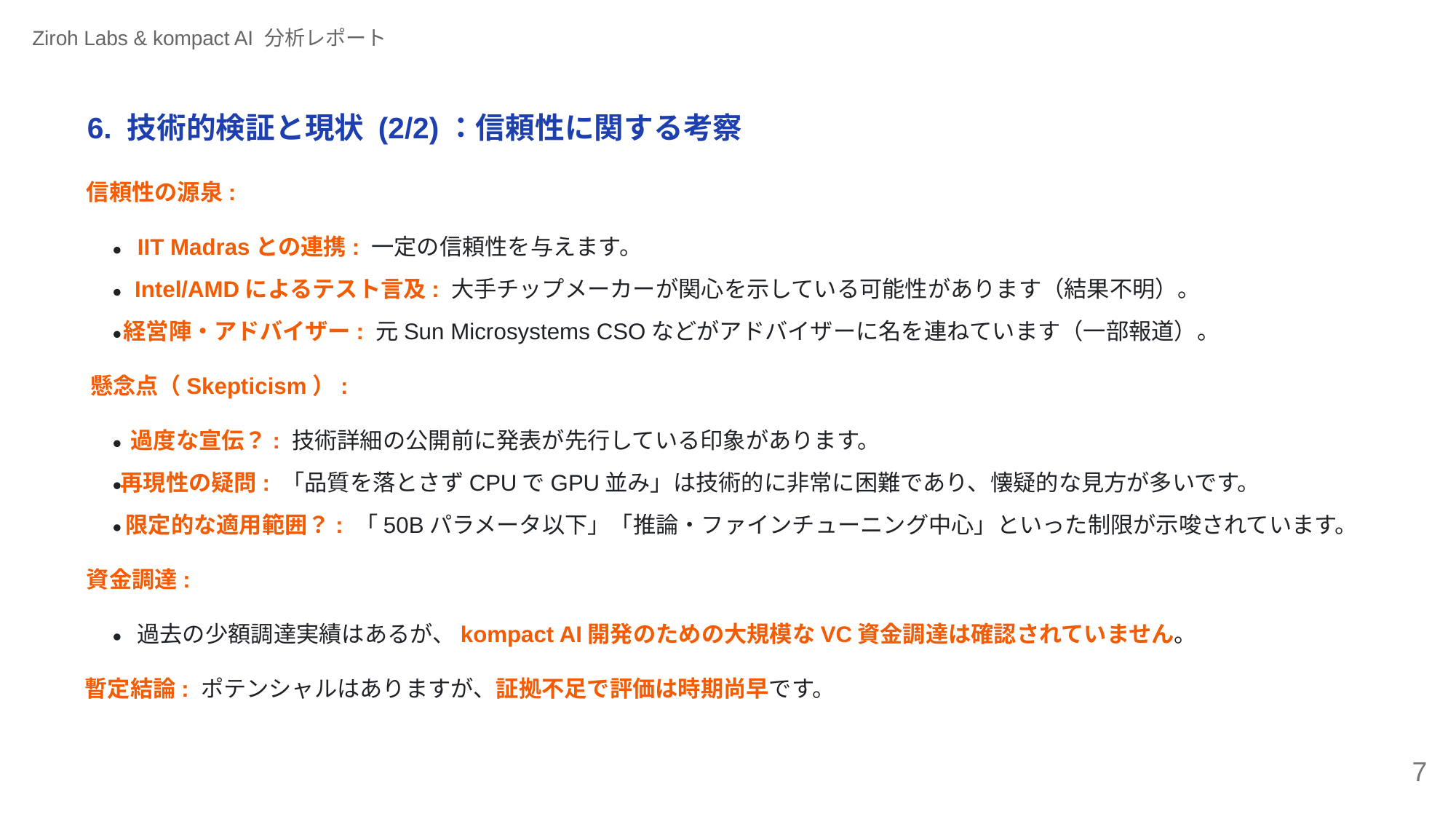

Ziroh Labs & kompact AI 分析レポート
6. 技術的検証と現状 (2/2)：信頼性に関する考察
信頼性の源泉:
IIT Madrasとの連携: ⼀定の信頼性を与えます。

Intel/AMDによるテスト⾔及: ⼤⼿チップメーカーが関⼼を⽰している可能性があります（結果不明）。

経営陣・アドバイザー: 元Sun Microsystems CSOなどがアドバイザーに名を連ねています（⼀部報道）。

懸念点（Skepticism）:
過度な宣伝？: 技術詳細の公開前に発表が先⾏している印象があります。

再現性の疑問: 「品質を落とさずCPUでGPU並み」は技術的に⾮常に困難であり、懐疑的な⾒⽅が多いです。

限定的な適⽤範囲？: 「50Bパラメータ以下」「推論・ファインチューニング中⼼」といった制限が⽰唆されています。

資⾦調達:
過去の少額調達実績はあるが、kompact AI開発のための⼤規模なVC資⾦調達は確認されていません。

暫定結論: ポテンシャルはありますが、証拠不⾜で評価は時期尚早です。
7